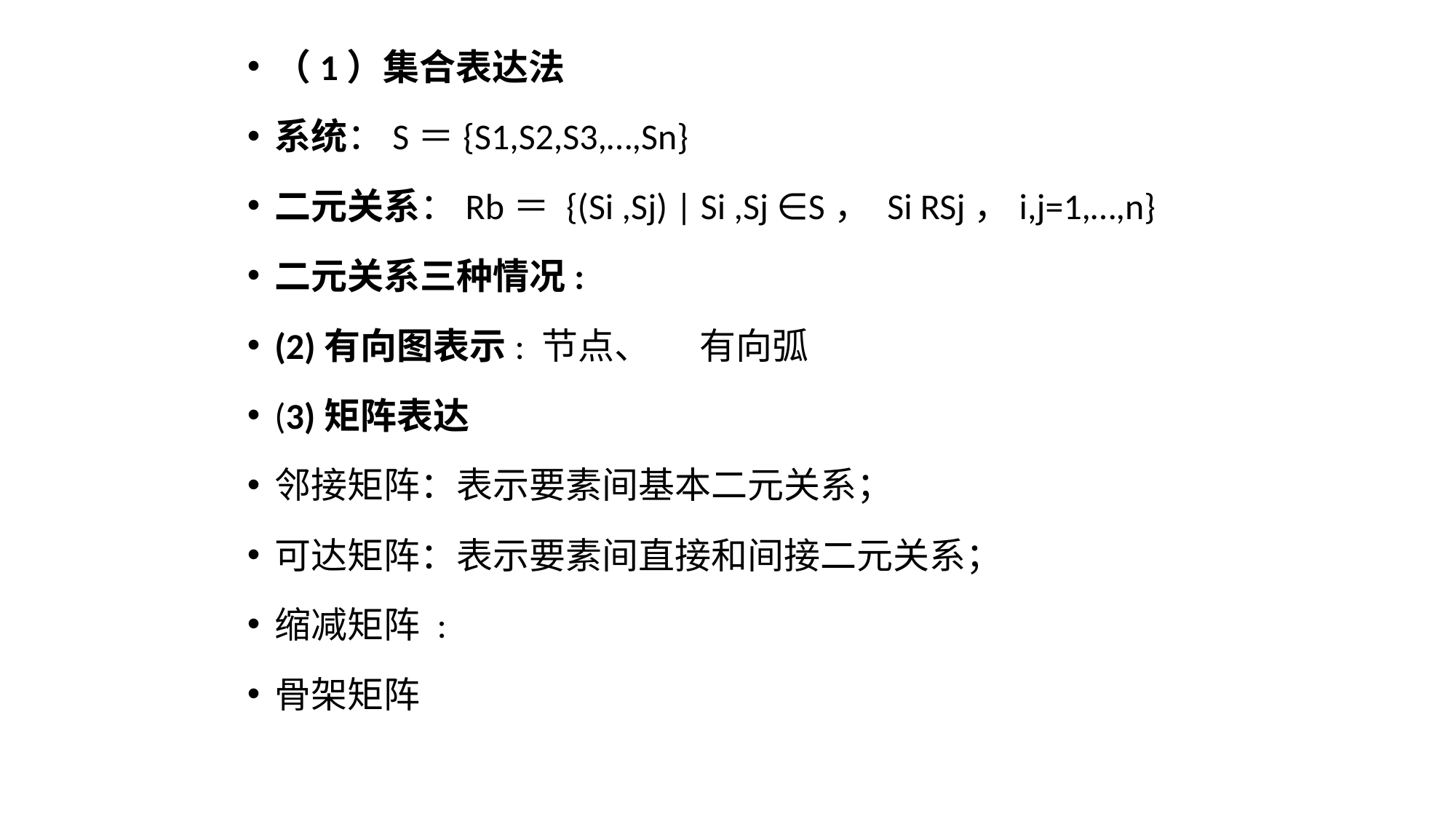

（1）集合表达法
系统：S＝{S1,S2,S3,…,Sn}
二元关系：Rb＝ {(Si ,Sj) | Si ,Sj ∈S， Si RSj，i,j=1,…,n}
二元关系三种情况:
(2)有向图表示: 节点、      有向弧
(3)矩阵表达
邻接矩阵：表示要素间基本二元关系；
可达矩阵：表示要素间直接和间接二元关系；
缩减矩阵 :
骨架矩阵